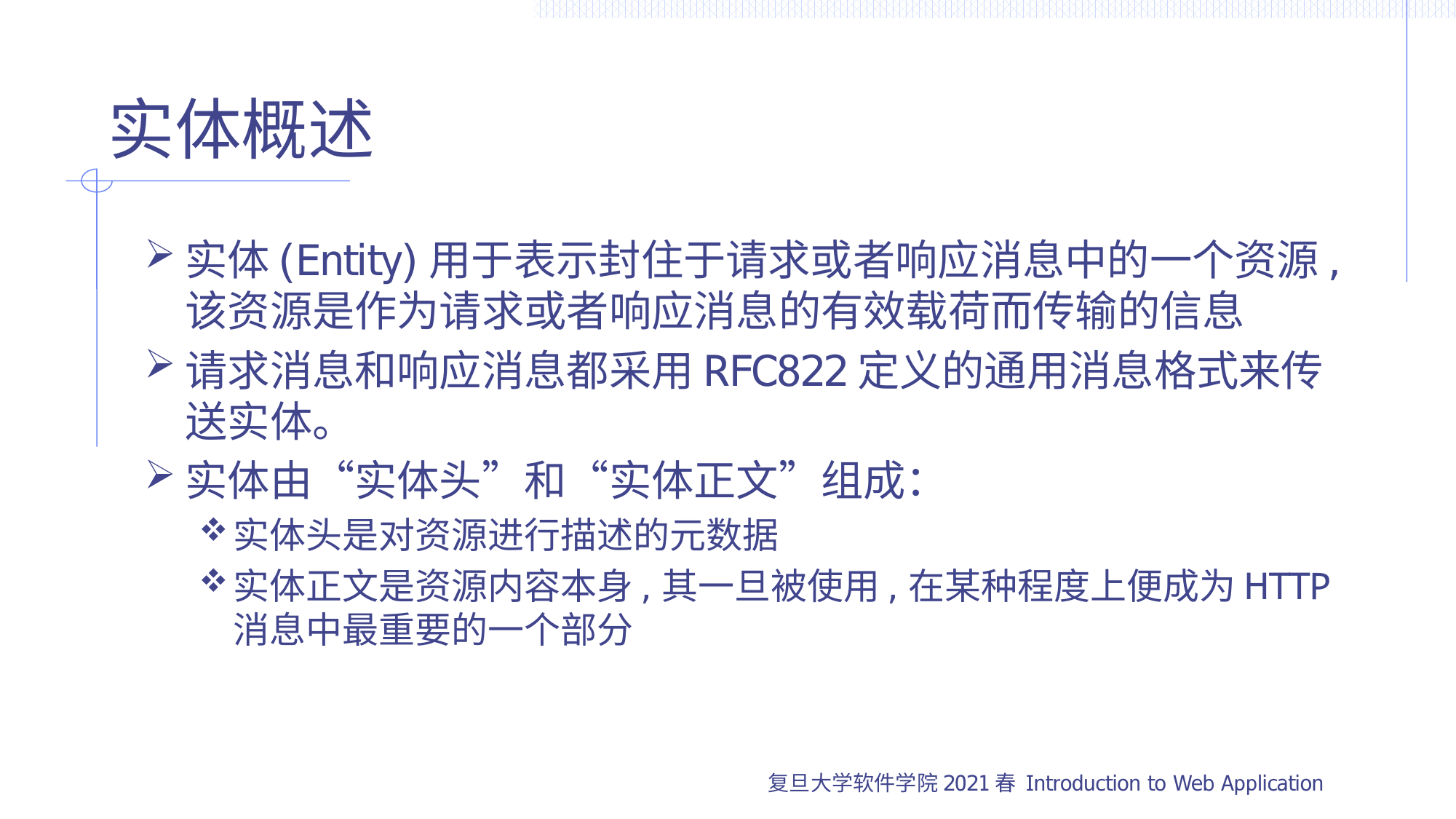

# 实体概述
实体(Entity)用于表示封住于请求或者响应消息中的一个资源,该资源是作为请求或者响应消息的有效载荷而传输的信息
请求消息和响应消息都采用RFC822定义的通用消息格式来传送实体。
实体由“实体头”和“实体正文”组成：
实体头是对资源进行描述的元数据
实体正文是资源内容本身,其一旦被使用,在某种程度上便成为HTTP消息中最重要的一个部分